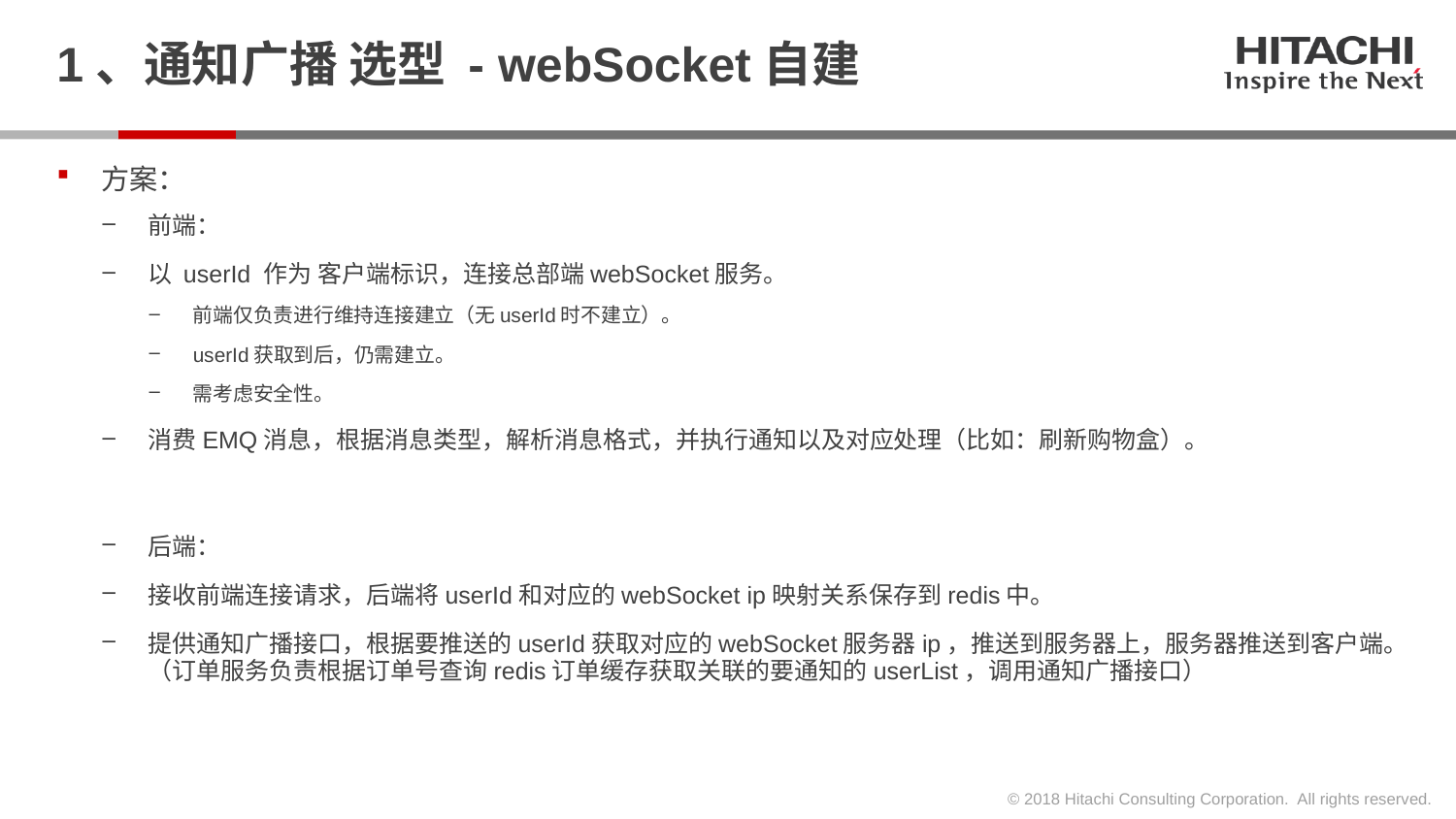

# 1、通知广播 选型 - webSocket自建
方案：
前端：
以 userId 作为 客户端标识，连接总部端webSocket服务。
前端仅负责进行维持连接建立（无userId时不建立）。
userId获取到后，仍需建立。
需考虑安全性。
消费EMQ消息，根据消息类型，解析消息格式，并执行通知以及对应处理（比如：刷新购物盒）。

后端：
接收前端连接请求，后端将userId和对应的webSocket ip映射关系保存到redis中。
提供通知广播接口，根据要推送的userId获取对应的webSocket服务器ip，推送到服务器上，服务器推送到客户端。（订单服务负责根据订单号查询redis订单缓存获取关联的要通知的userList，调用通知广播接口）